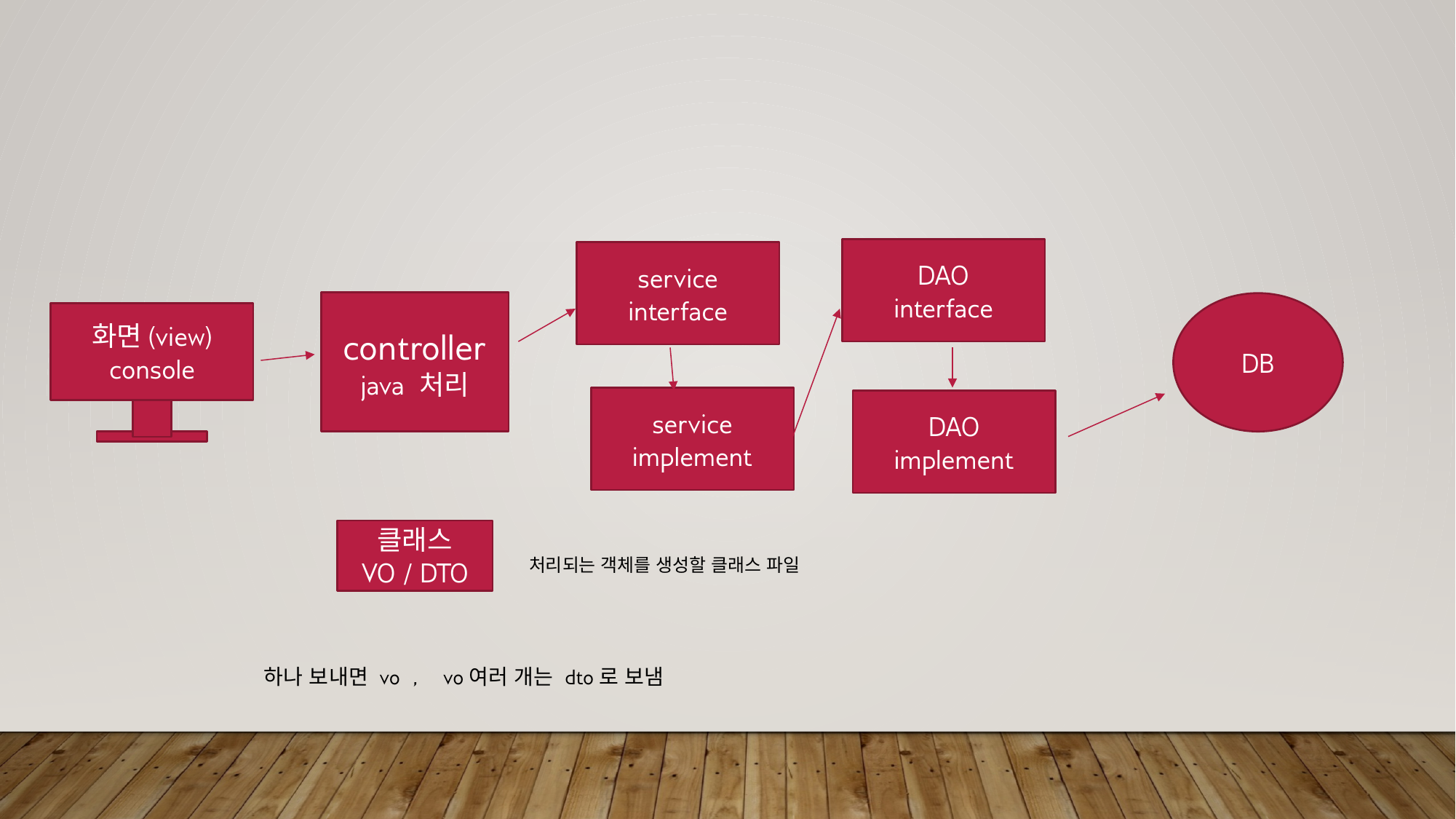

DAO
interface
service
interface
controller
java 처리
DB
화면(view)
console
service
implement
DAO
implement

클래스
VO / DTO
처리되는 객체를 생성할 클래스 파일
하나 보내면 vo  ,    vo여러 개는 dto로 보냄